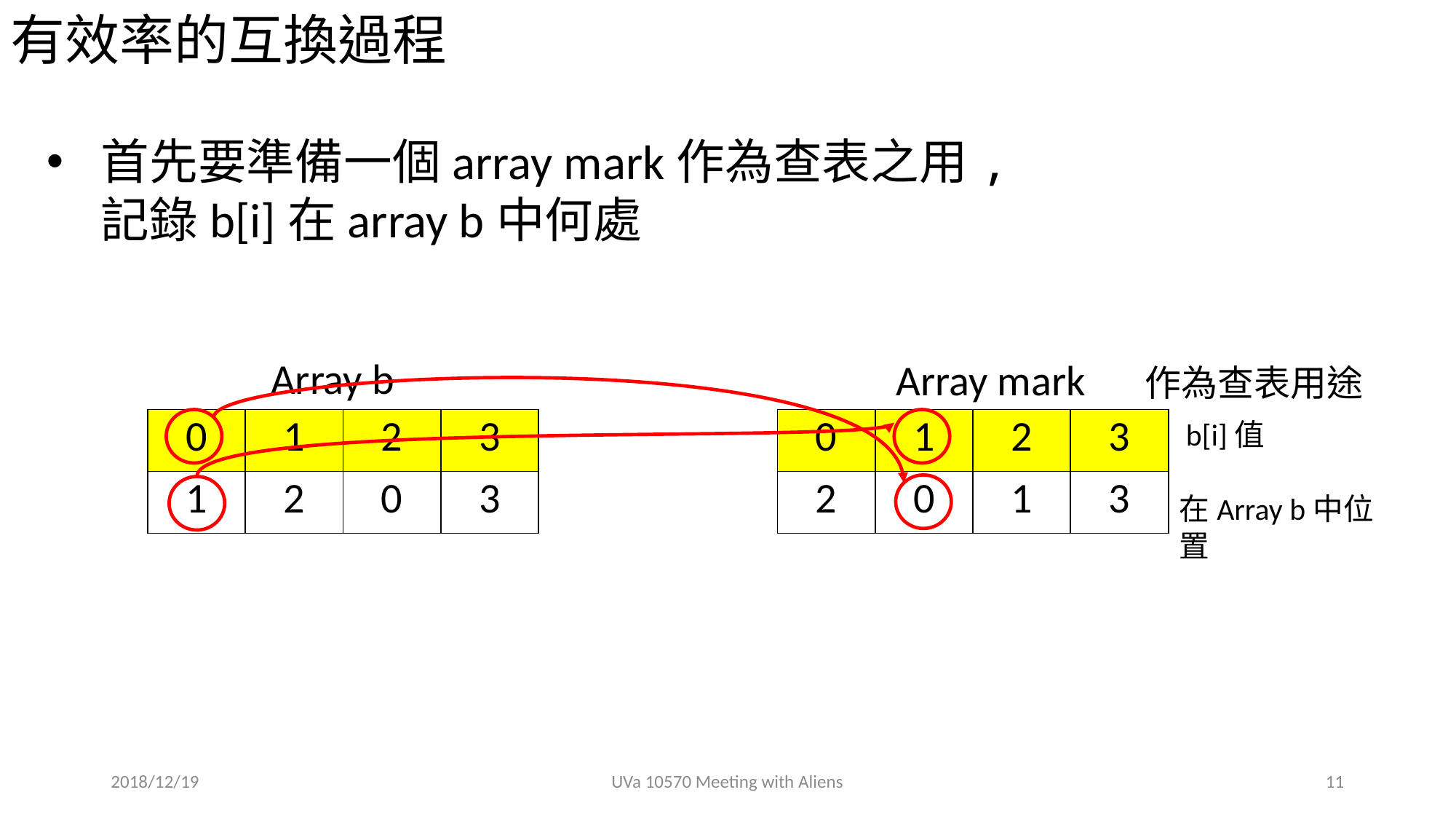

有效率的互換過程
首先要準備一個array mark作為查表之用, 記錄b[i]在array b中何處
Array b
Array mark
作為查表用途
| 0 | 1 | 2 | 3 |
| --- | --- | --- | --- |
| 1 | 2 | 0 | 3 |

| 0 | 1 | 2 | 3 |
| --- | --- | --- | --- |
| 2 | 0 | 1 | 3 |

 b[i]值

在Array b中位置
2018/12/19
UVa 10570 Meeting with Aliens
11